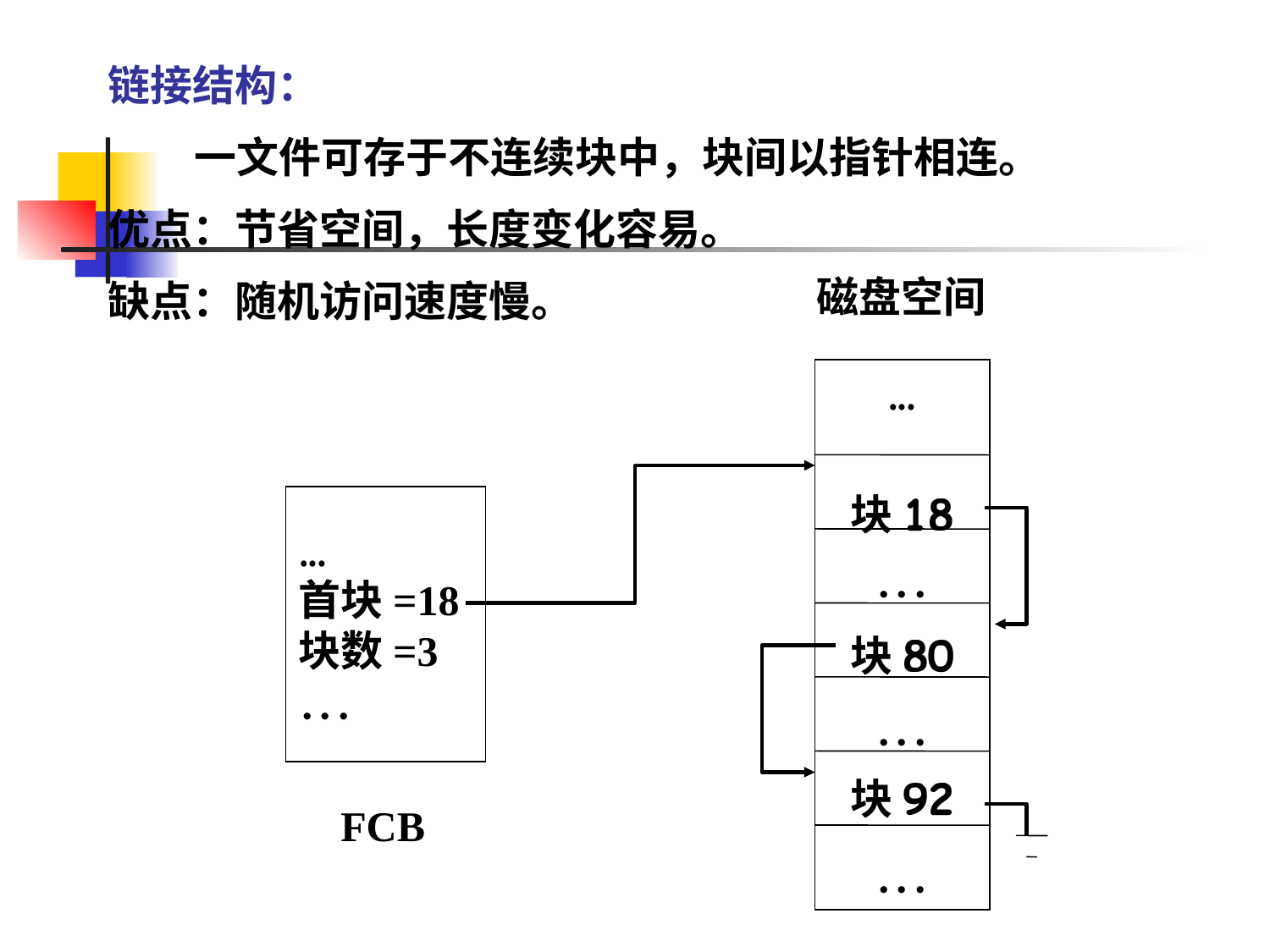

链接结构：
        一文件可存于不连续块中，块间以指针相连。
优点：节省空间，长度变化容易。
缺点：随机访问速度慢。
磁盘空间
…
块18
...
块80
...
块92
...

…
首块=18
块数=3
...

   FCB